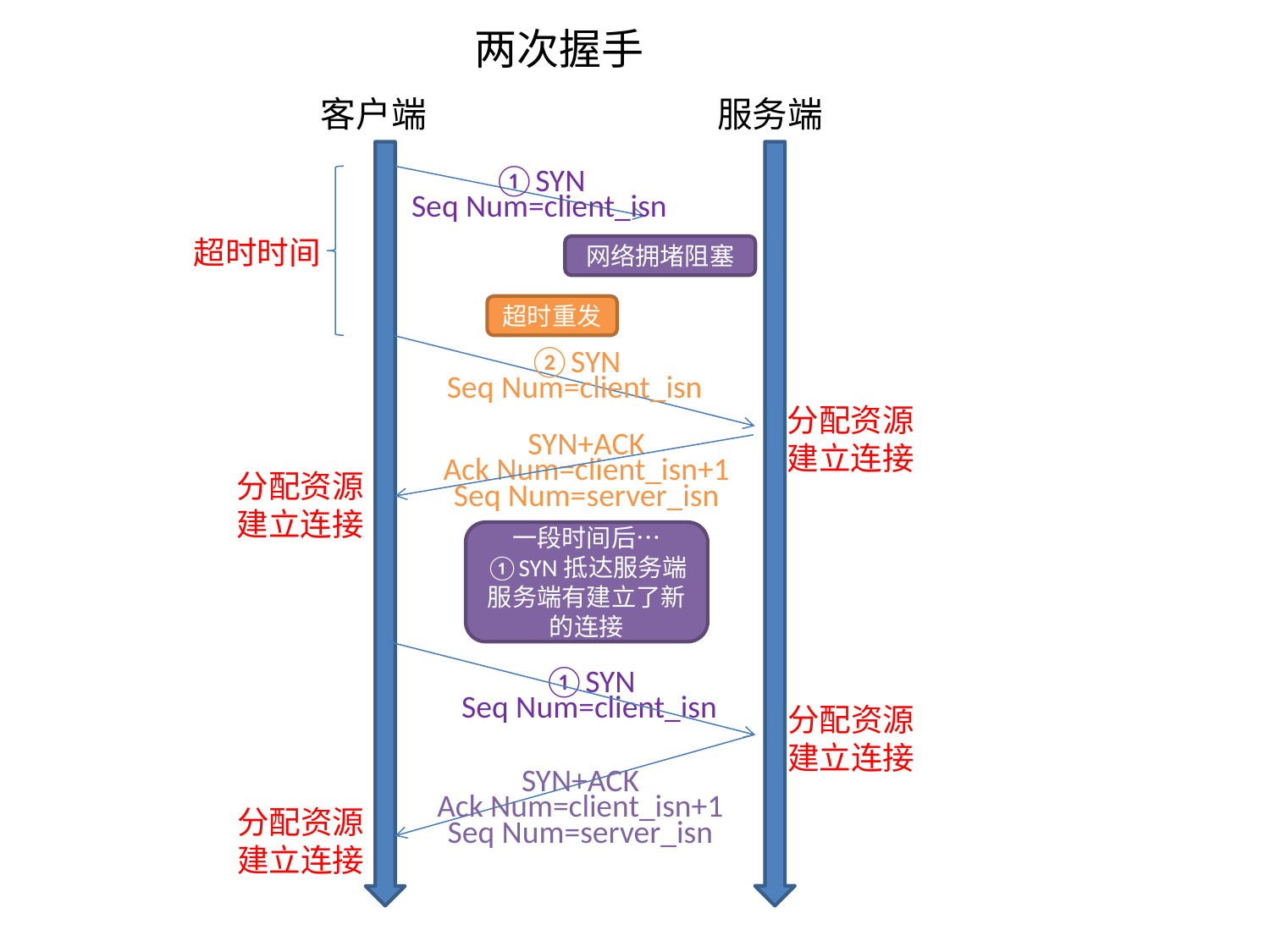

两次握手
客户端
服务端

①SYN
Seq Num=client_isn
超时时间
网络拥堵阻塞
超时重发
②SYN
Seq Num=client_isn
分配资源
建立连接
SYN+ACK
Ack Num=client_isn+1
Seq Num=server_isn
分配资源
建立连接
一段时间后…
①SYN抵达服务端
服务端有建立了新的连接
①SYN
Seq Num=client_isn
分配资源
建立连接
SYN+ACK
Ack Num=client_isn+1
Seq Num=server_isn
分配资源
建立连接